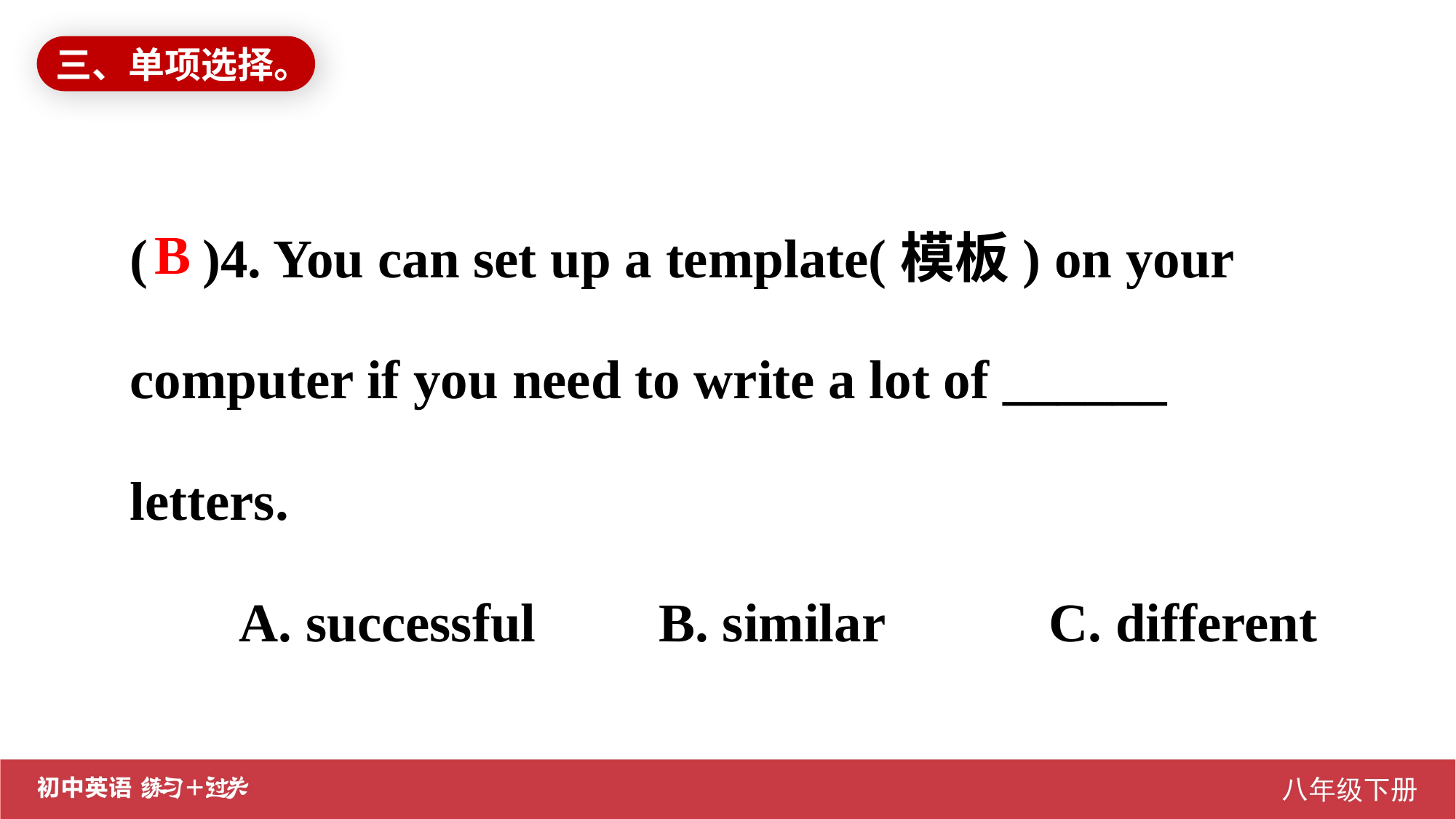

三、单项选择。
(    )4. You can set up a template(模板) on your computer if you need to write a lot of ______ letters.
	A. successful         B. similar            C. different
B